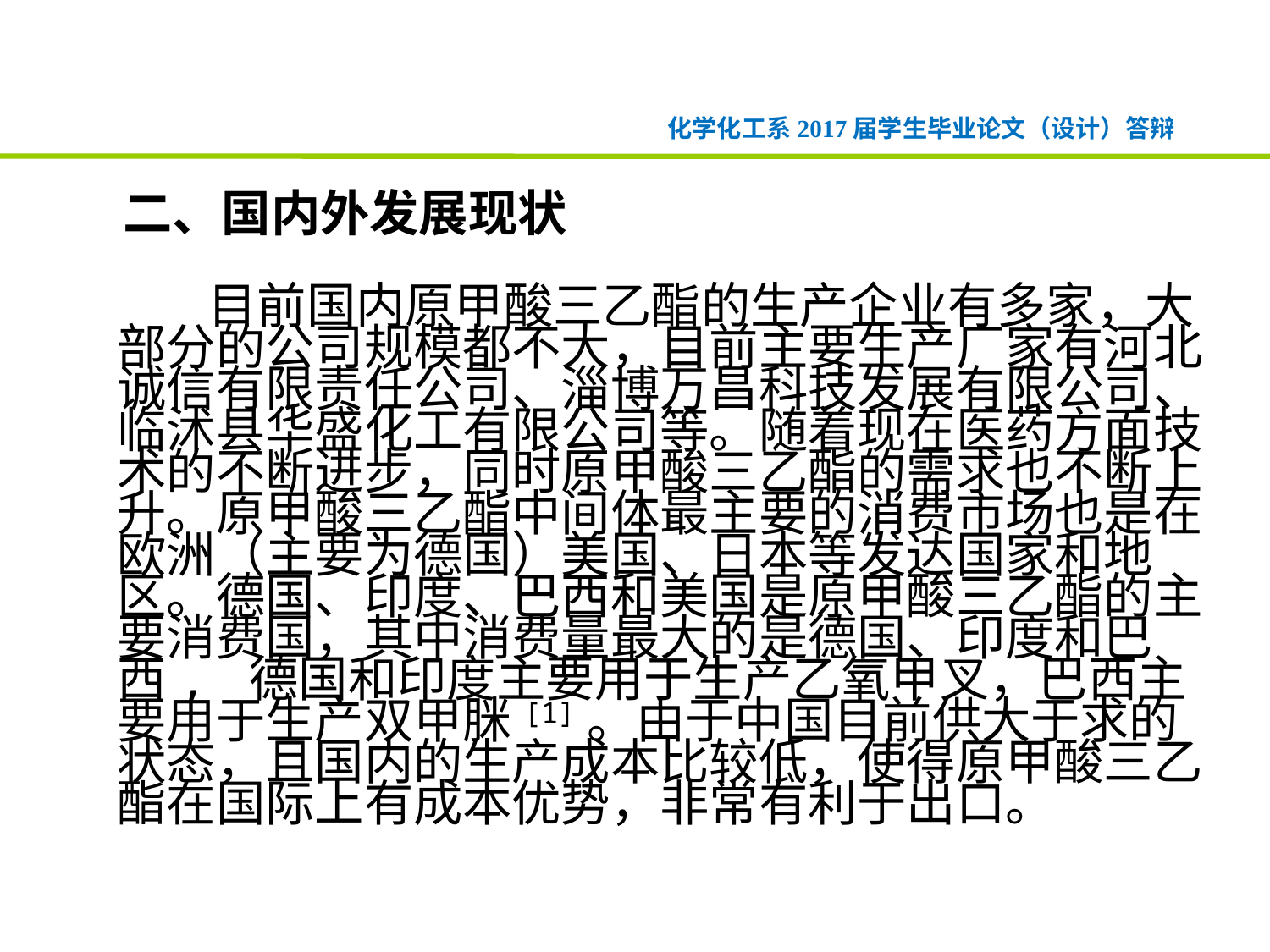

二、国内外发展现状
    目前国内原甲酸三乙酯的生产企业有多家，大部分的公司规模都不大，目前主要生产厂家有河北诚信有限责任公司、淄博万昌科技发展有限公司、临沭县华盛化工有限公司等。随着现在医药方面技术的不断进步，同时原甲酸三乙酯的需求也不断上升。原甲酸三乙酯中间体最主要的消费市场也是在欧洲（主要为德国）美国、日本等发达国家和地区。德国、印度、巴西和美国是原甲酸三乙酯的主要消费国，其中消费量最大的是德国、印度和巴西, 德国和印度主要用于生产乙氧甲叉，巴西主要用于生产双甲脒[1]。由于中国目前供大于求的状态，且国内的生产成本比较低，使得原甲酸三乙酯在国际上有成本优势，非常有利于出口。